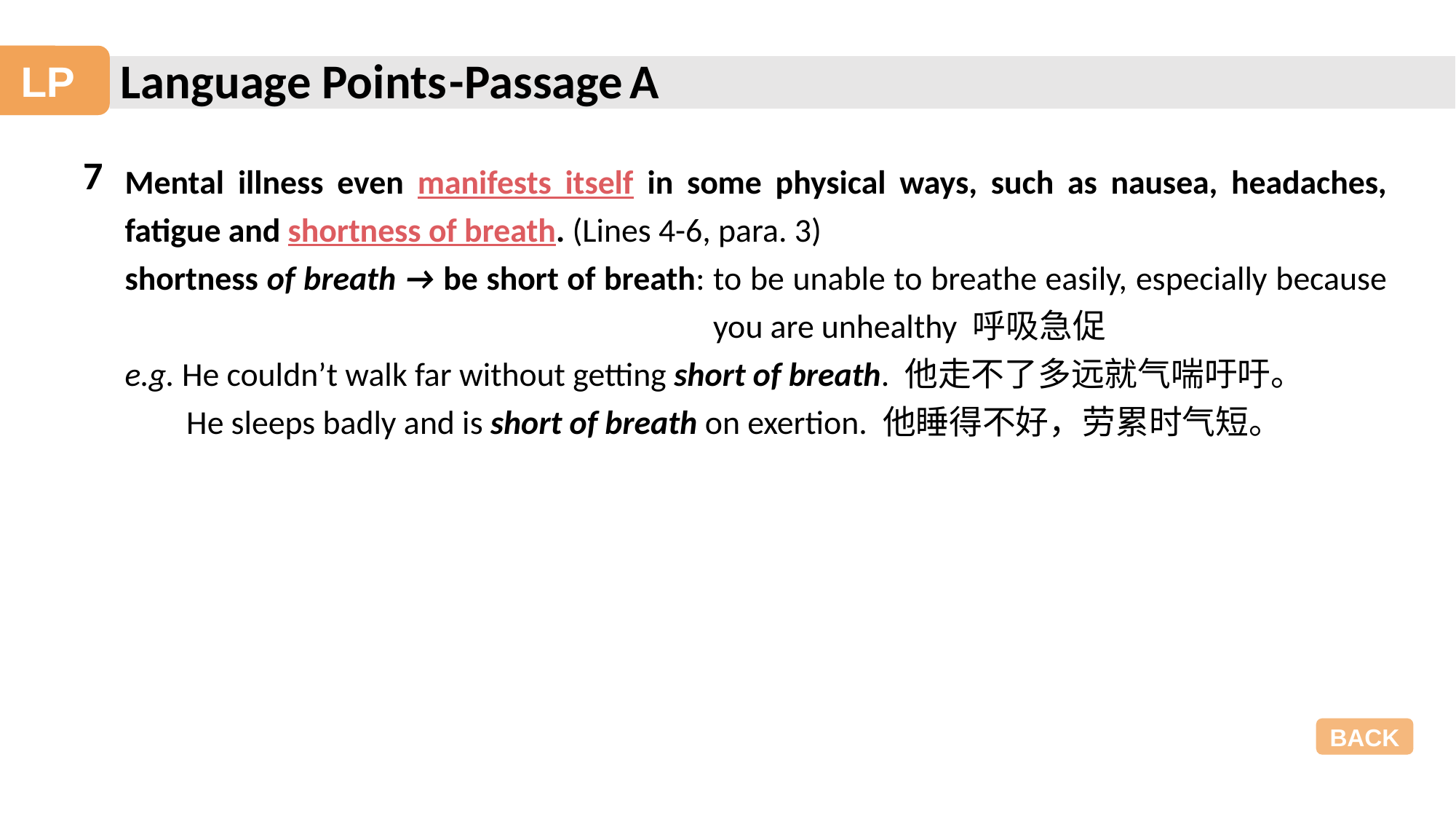

Language Points
-Passage A
LP

7
Mental illness even manifests itself in some physical ways, such as nausea, headaches, fatigue and shortness of breath. (Lines 4-6, para. 3)
shortness of breath → be short of breath: to be unable to breathe easily, especially because you are unhealthy 呼吸急促
e.g. He couldn’t walk far without getting short of breath. 他走不了多远就气喘吁吁。
 He sleeps badly and is short of breath on exertion. 他睡得不好，劳累时气短。
BACK